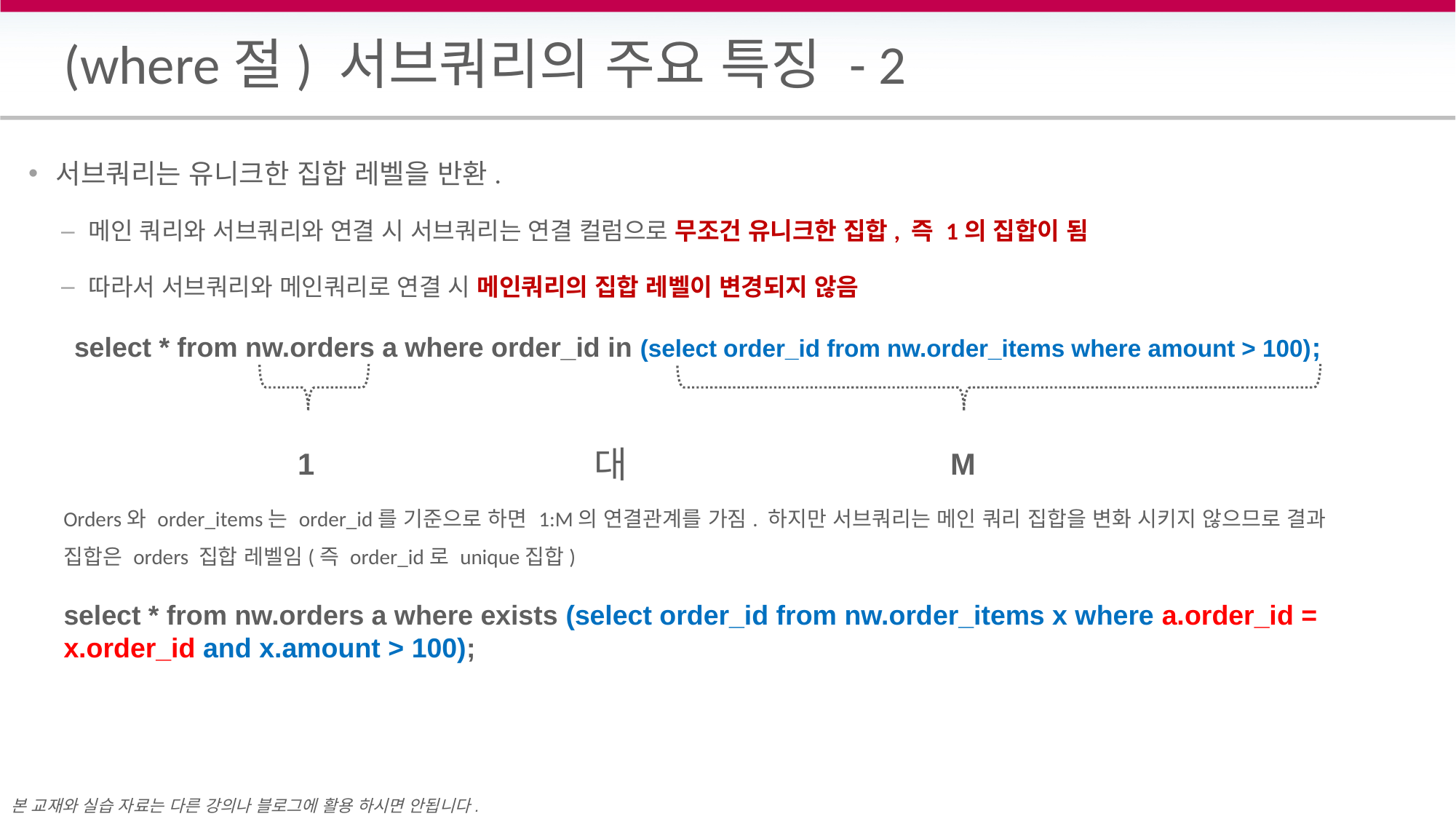

# (where절) 서브쿼리의 주요 특징 - 2

서브쿼리는 유니크한 집합 레벨을 반환.
메인 쿼리와 서브쿼리와 연결 시 서브쿼리는 연결 컬럼으로 무조건 유니크한 집합, 즉 1의 집합이 됨
따라서 서브쿼리와 메인쿼리로 연결 시 메인쿼리의 집합 레벨이 변경되지 않음
select * from nw.orders a where order_id in (select order_id from nw.order_items where amount > 100);

대
1
M
Orders와 order_items는 order_id를 기준으로 하면 1:M의 연결관계를 가짐. 하지만 서브쿼리는 메인 쿼리 집합을 변화 시키지 않으므로 결과 집합은 orders 집합 레벨임(즉 order_id로 unique집합)
select * from nw.orders a where exists (select order_id from nw.order_items x where a.order_id = x.order_id and x.amount > 100);